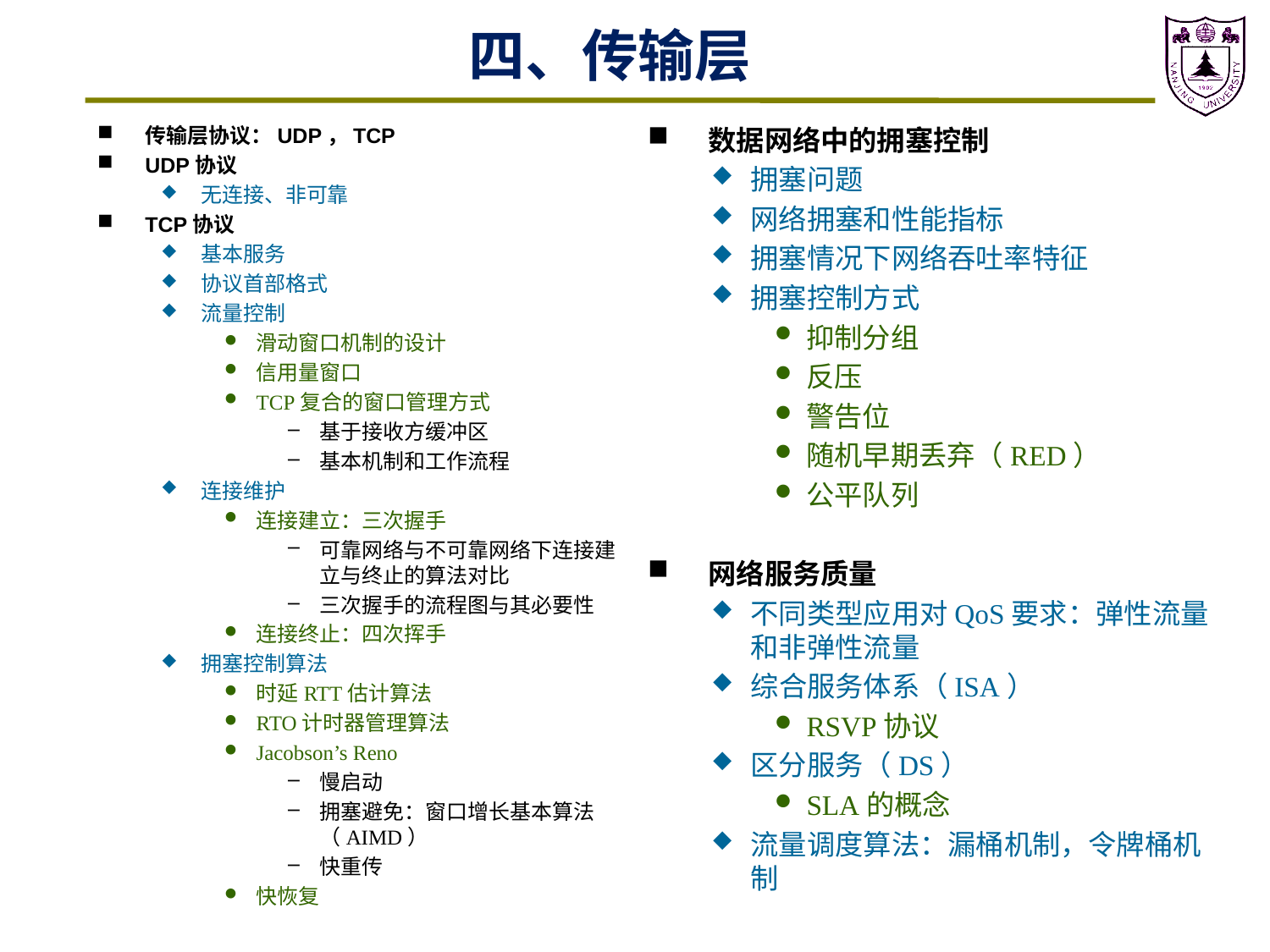

# 四、传输层
传输层协议：UDP，TCP
UDP协议
无连接、非可靠
TCP协议
基本服务
协议首部格式
流量控制
滑动窗口机制的设计
信用量窗口
TCP复合的窗口管理方式
基于接收方缓冲区
基本机制和工作流程
连接维护
连接建立：三次握手
可靠网络与不可靠网络下连接建立与终止的算法对比
三次握手的流程图与其必要性
连接终止：四次挥手
拥塞控制算法
时延RTT估计算法
RTO计时器管理算法
Jacobson’s Reno
慢启动
拥塞避免：窗口增长基本算法（AIMD）
快重传
快恢复

 数据网络中的拥塞控制
拥塞问题
网络拥塞和性能指标
拥塞情况下网络吞吐率特征
拥塞控制方式
抑制分组
反压
警告位
随机早期丢弃（RED）
公平队列

 网络服务质量
不同类型应用对QoS要求：弹性流量和非弹性流量
综合服务体系（ISA）
RSVP协议
区分服务（DS）
SLA的概念
流量调度算法：漏桶机制，令牌桶机制